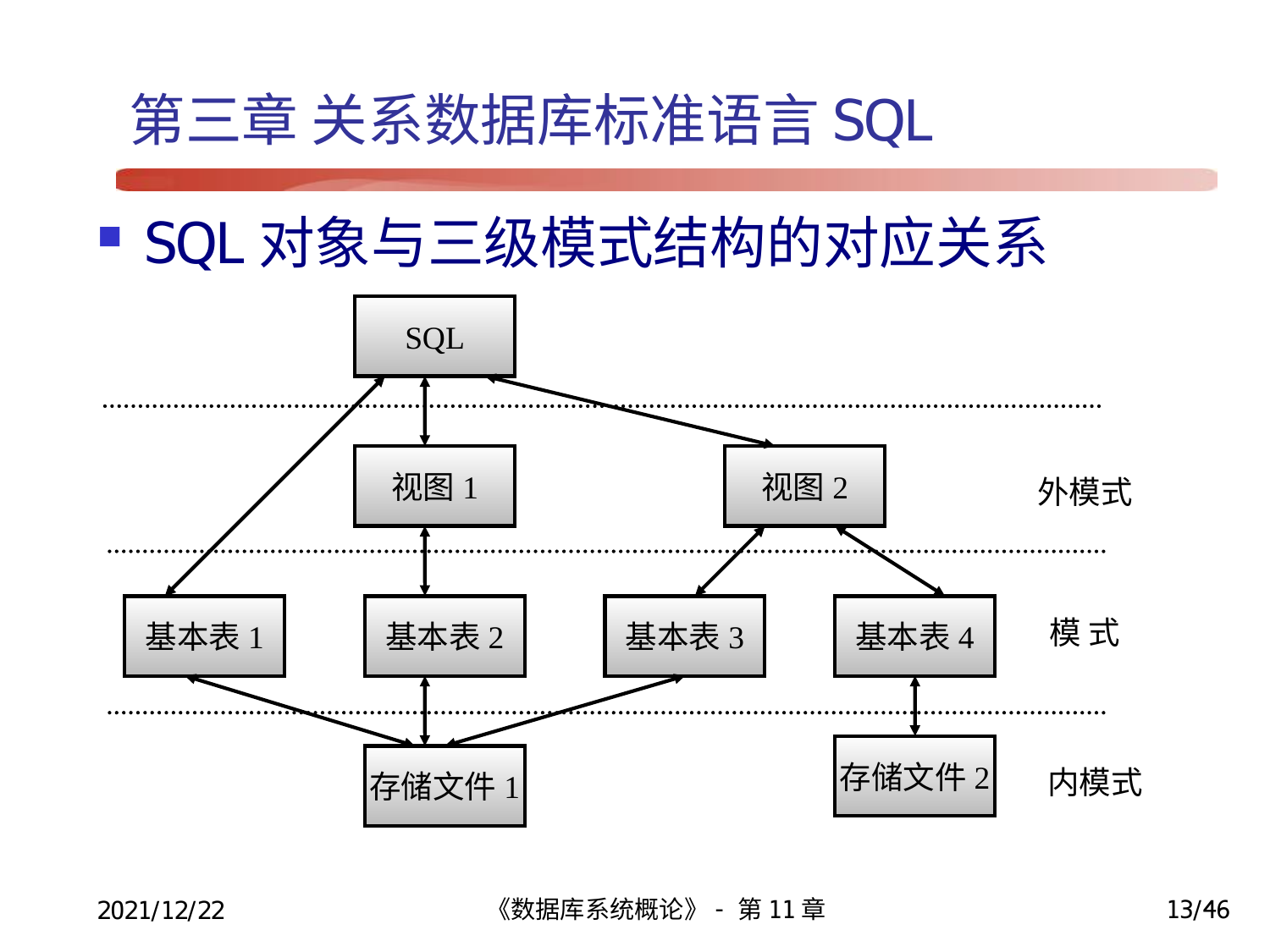

# 第三章 关系数据库标准语言SQL
SQL对象与三级模式结构的对应关系

SQL

视图1
视图2
外模式

基本表1
基本表2
基本表3
基本表4
模 式

存储文件2
存储文件1
内模式
《数据库系统概论》- 第11章
13/46
2021/12/22